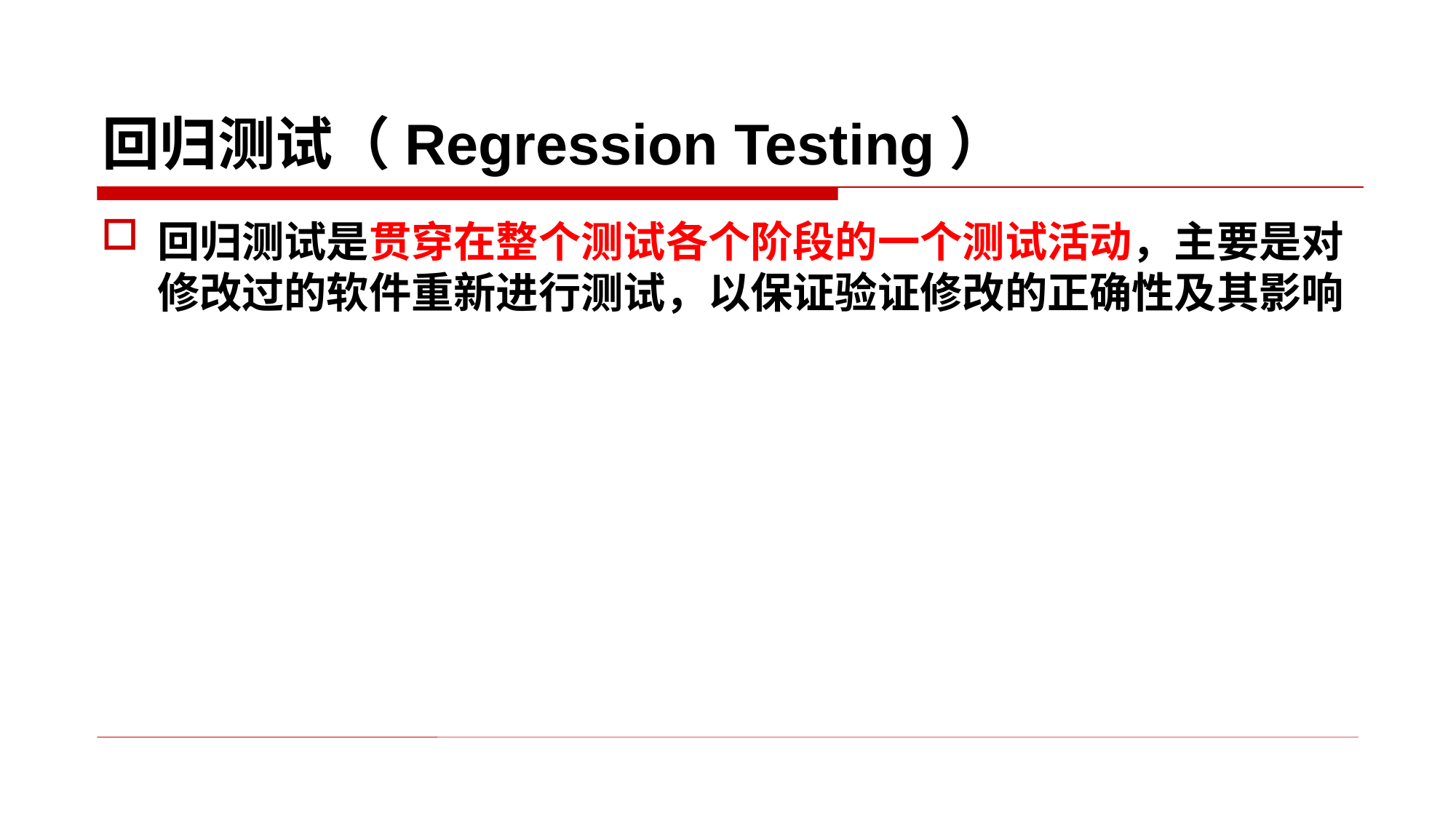

# 回归测试（Regression Testing）
回归测试是贯穿在整个测试各个阶段的一个测试活动，主要是对修改过的软件重新进行测试，以保证验证修改的正确性及其影响
17